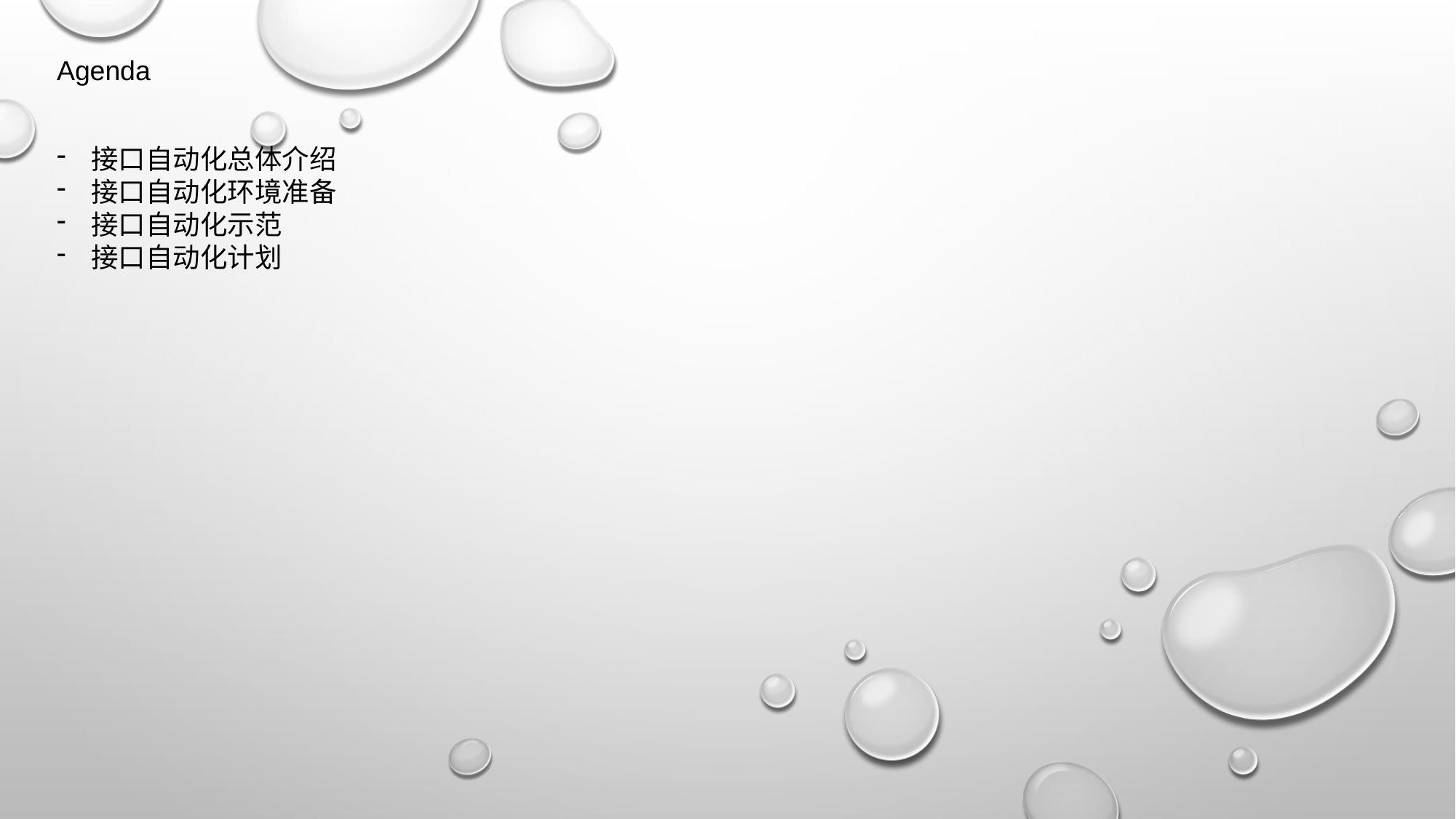

Agenda
接口自动化总体介绍
接口自动化环境准备
接口自动化示范
接口自动化计划